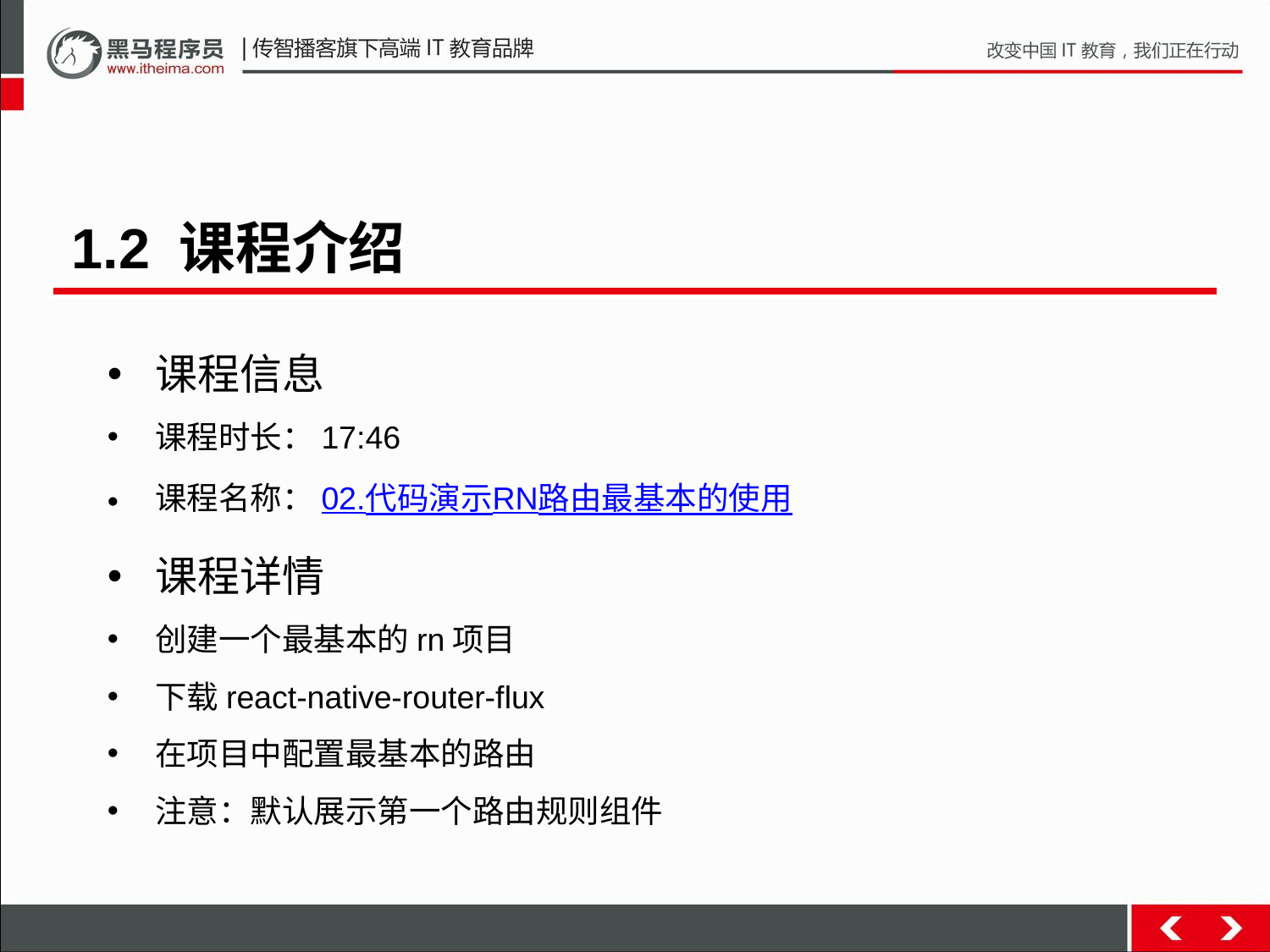

1.2 课程介绍
课程信息
课程时长：17:46
课程名称：02.代码演示RN路由最基本的使用
课程详情
创建一个最基本的rn项目
下载react-native-router-flux
在项目中配置最基本的路由
注意：默认展示第一个路由规则组件